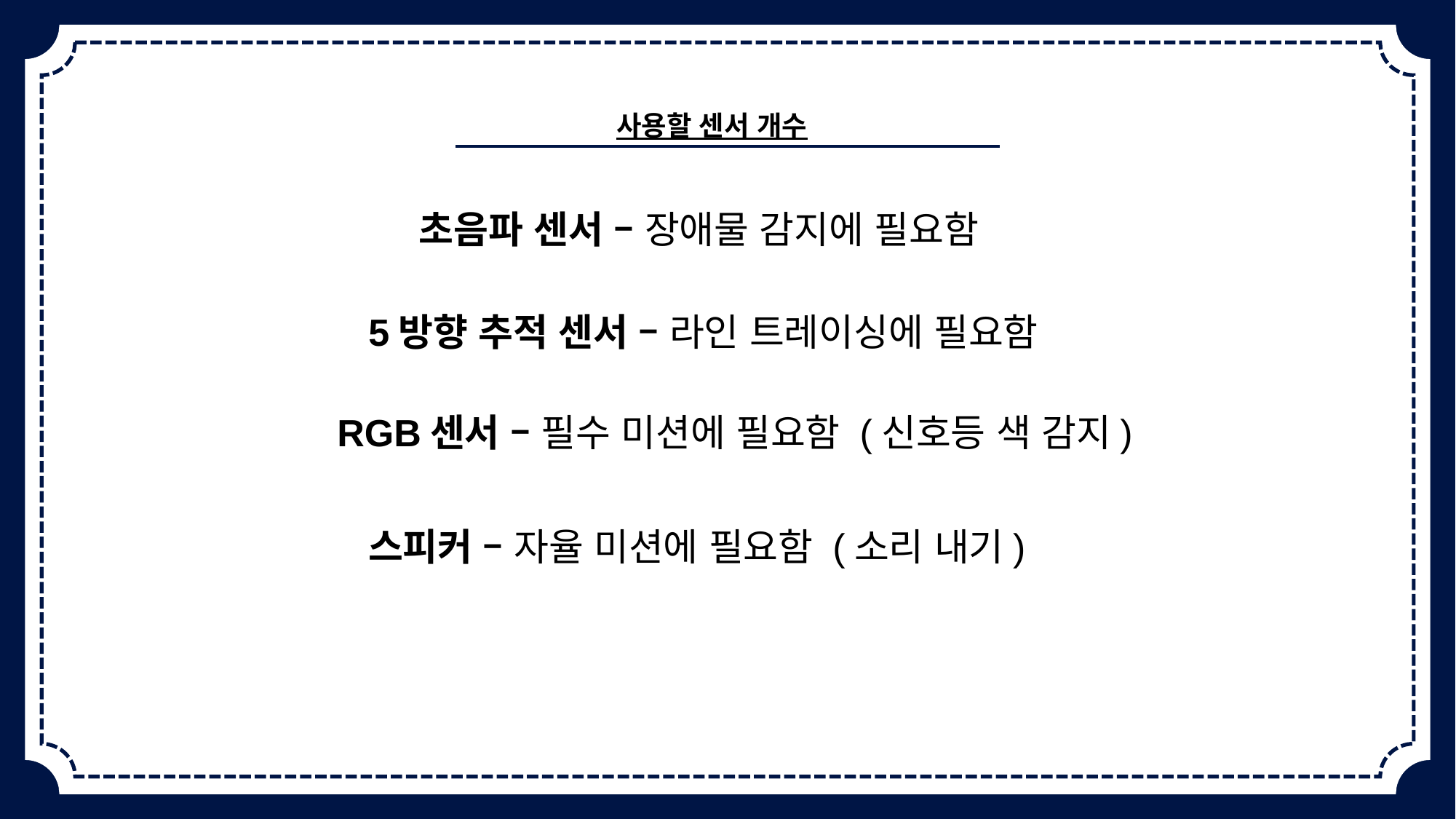

사용할 센서 개수
초음파 센서 – 장애물 감지에 필요함
5방향 추적 센서 – 라인 트레이싱에 필요함
RGB센서 – 필수 미션에 필요함 (신호등 색 감지)
스피커 – 자율 미션에 필요함 (소리 내기)